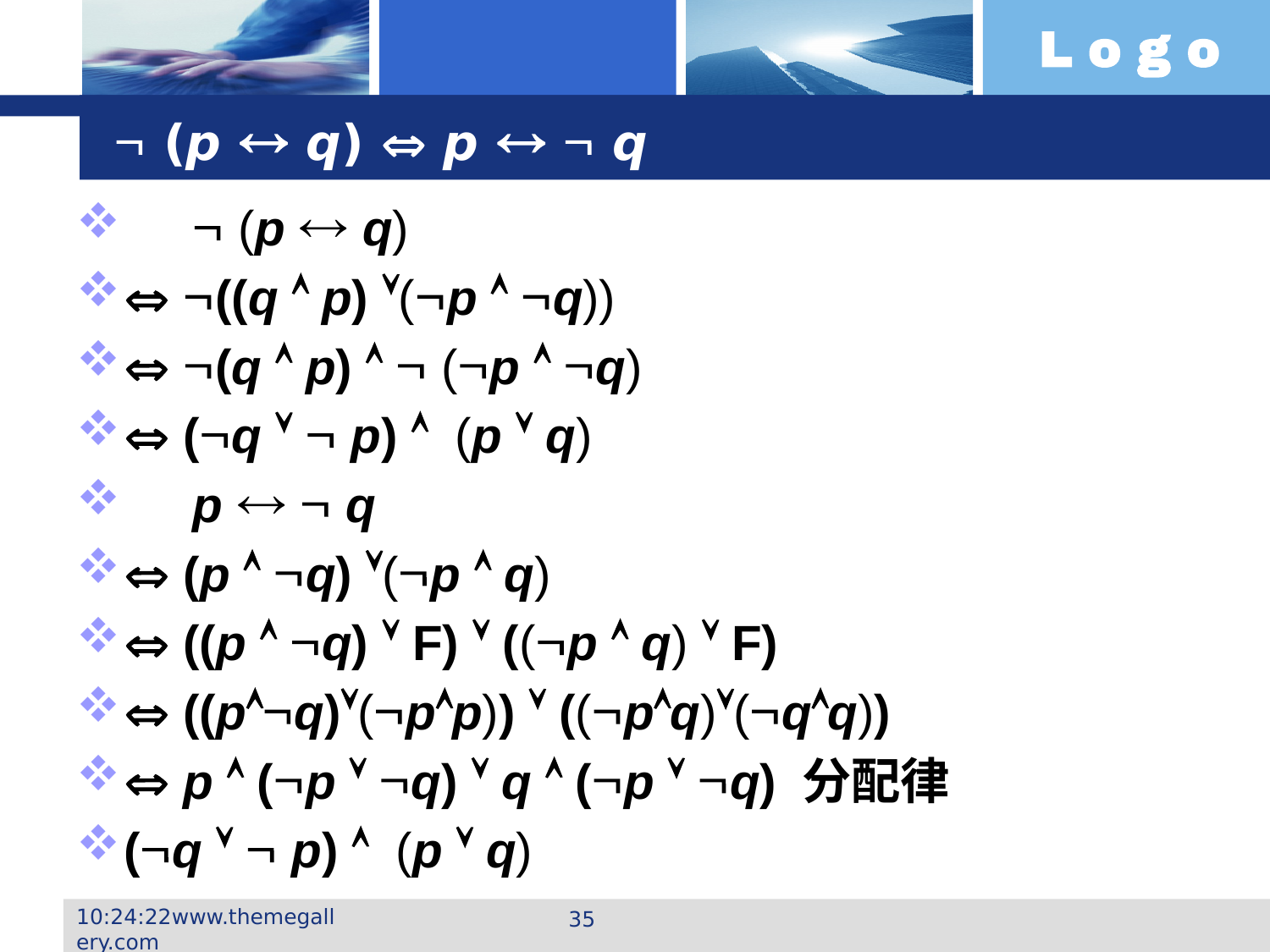

# ¬ (p ↔ q) ⇔ p ↔ ¬ q
     ¬ (p ↔ q)
⇔ ¬((q ∧ p) ∨(¬p ∧ ¬q))
⇔ ¬(q ∧ p) ∧ ¬ (¬p ∧ ¬q)
⇔ (¬q ∨ ¬ p) ∧  (p ∨ q)
     p ↔ ¬ q
⇔ (p ∧ ¬q) ∨(¬p ∧ q)
⇔ ((p ∧ ¬q) ∨ F) ∨ ((¬p ∧ q) ∨ F)
⇔ ((p∧¬q)∨(¬p∧p)) ∨ ((¬p∧q)∨(¬q∧q))
⇔ p ∧ (¬p ∨ ¬q) ∨ q ∧ (¬p ∨ ¬q) 分配律
(¬q ∨ ¬ p) ∧  (p ∨ q)
10:24:22www.themegallery.com
35